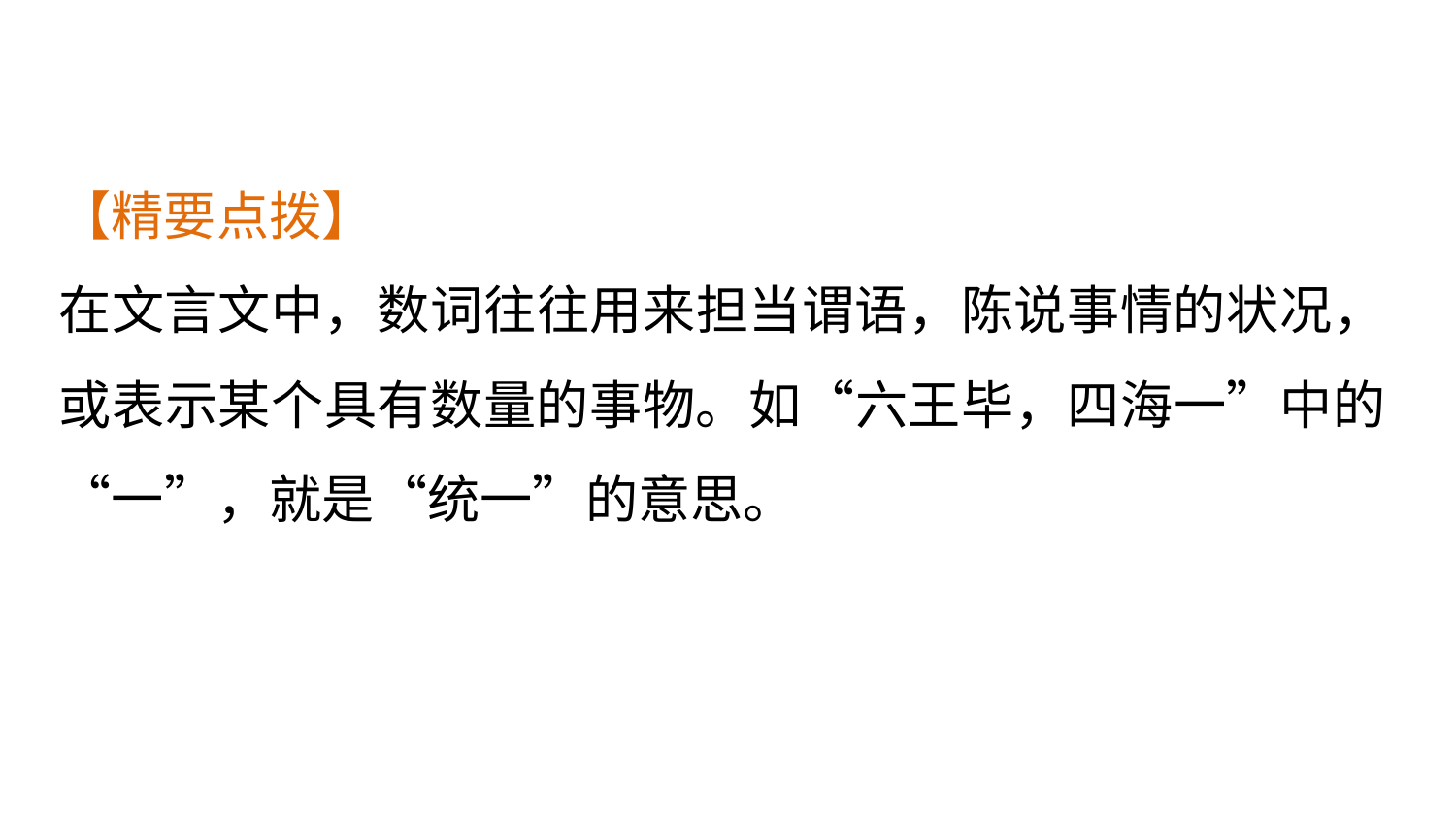

【精要点拨】
在文言文中，数词往往用来担当谓语，陈说事情的状况，或表示某个具有数量的事物。如“六王毕，四海一”中的“一”，就是“统一”的意思。